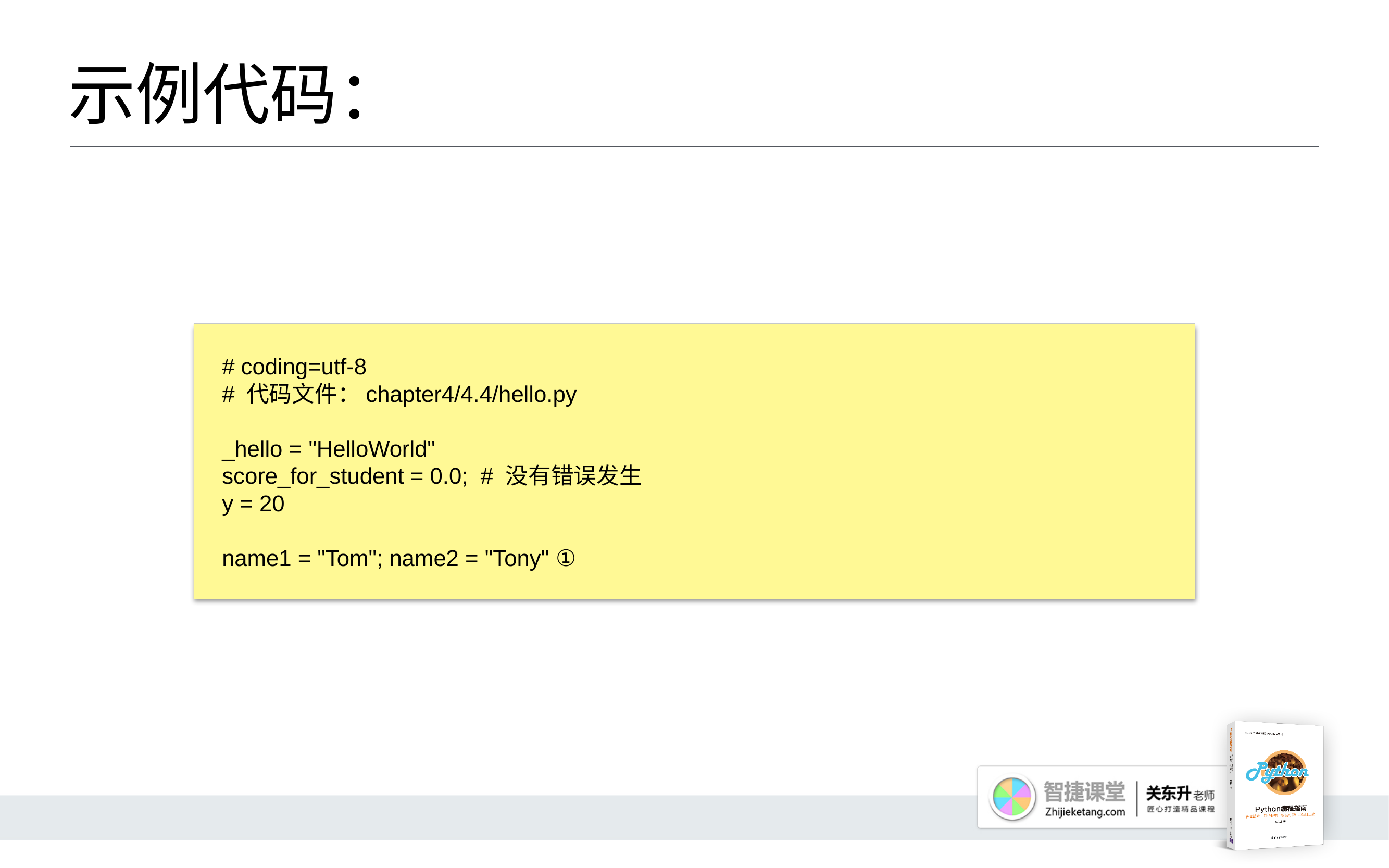

# 示例代码：
# coding=utf-8
# 代码文件：chapter4/4.4/hello.py

_hello = "HelloWorld"
score_for_student = 0.0;  # 没有错误发生
y = 20

name1 = "Tom"; name2 = "Tony" ①